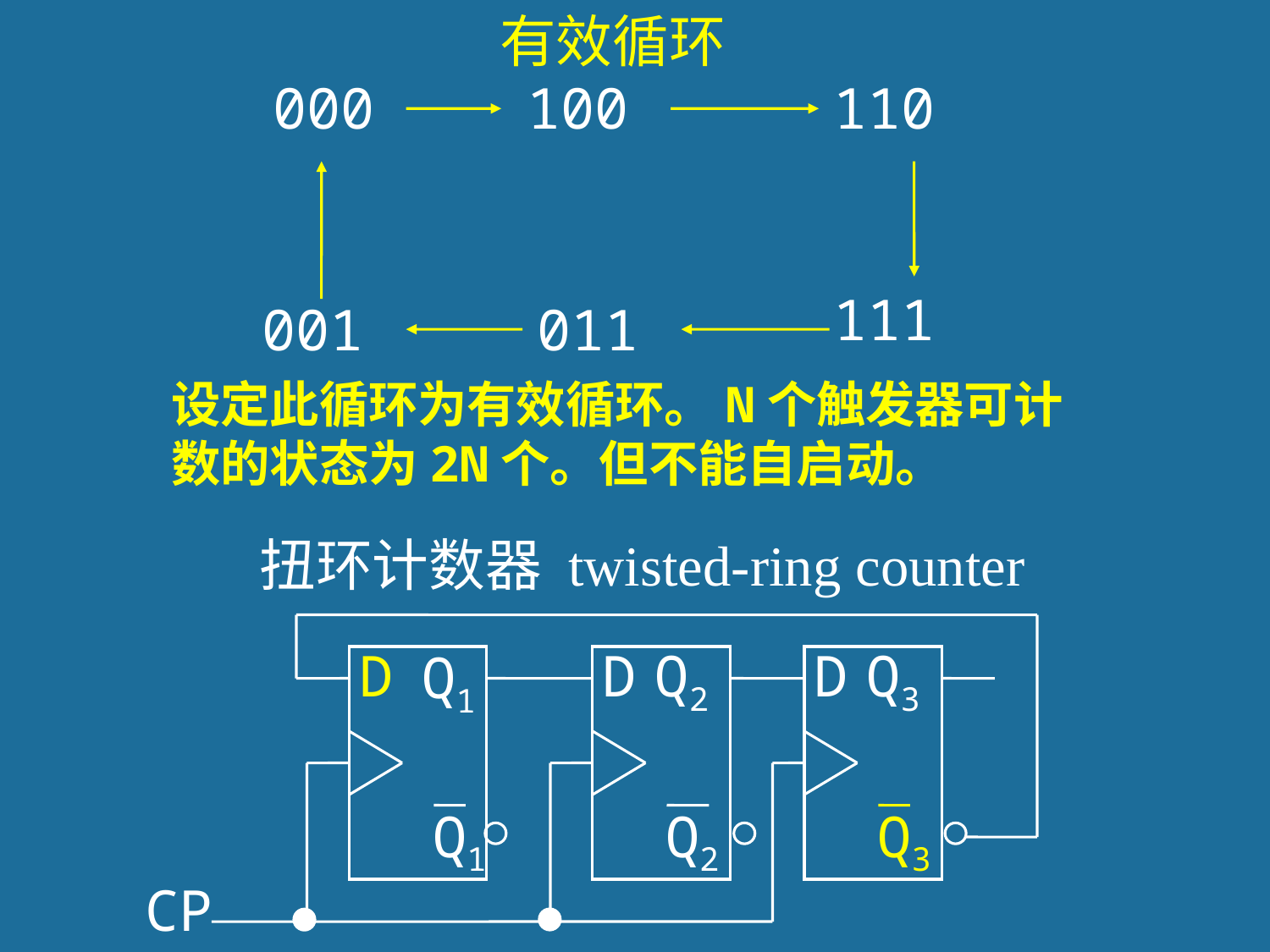

有效循环
000
100
110

111
001
011

设定此循环为有效循环。N个触发器可计数的状态为2N个。但不能自启动。
扭环计数器 twisted-ring counter

D
D
Q2
D
Q3
Q1

Q1
Q2
Q3

177
CP